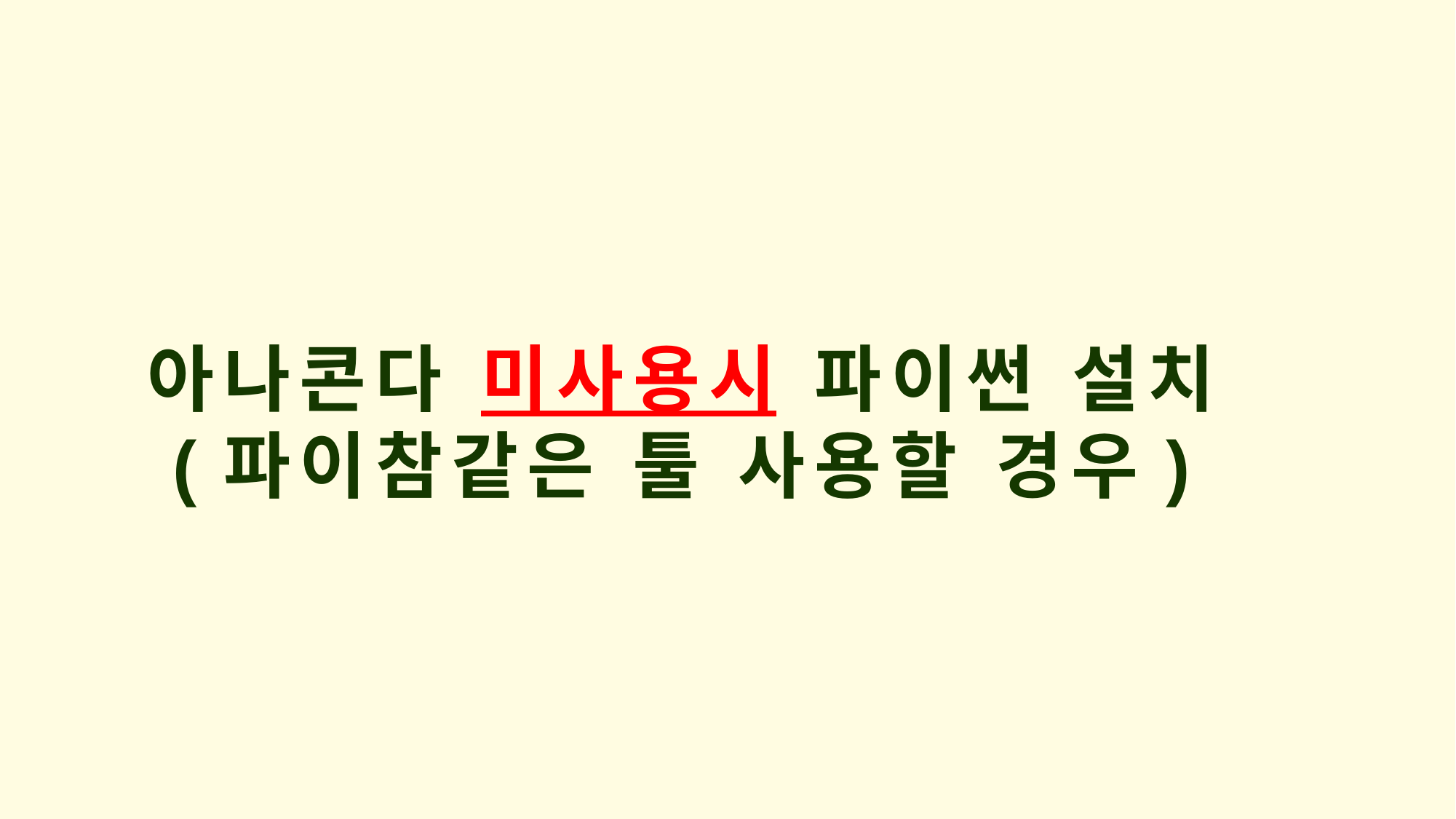

아나콘다 미사용시 파이썬 설치
(파이참같은 툴 사용할 경우)